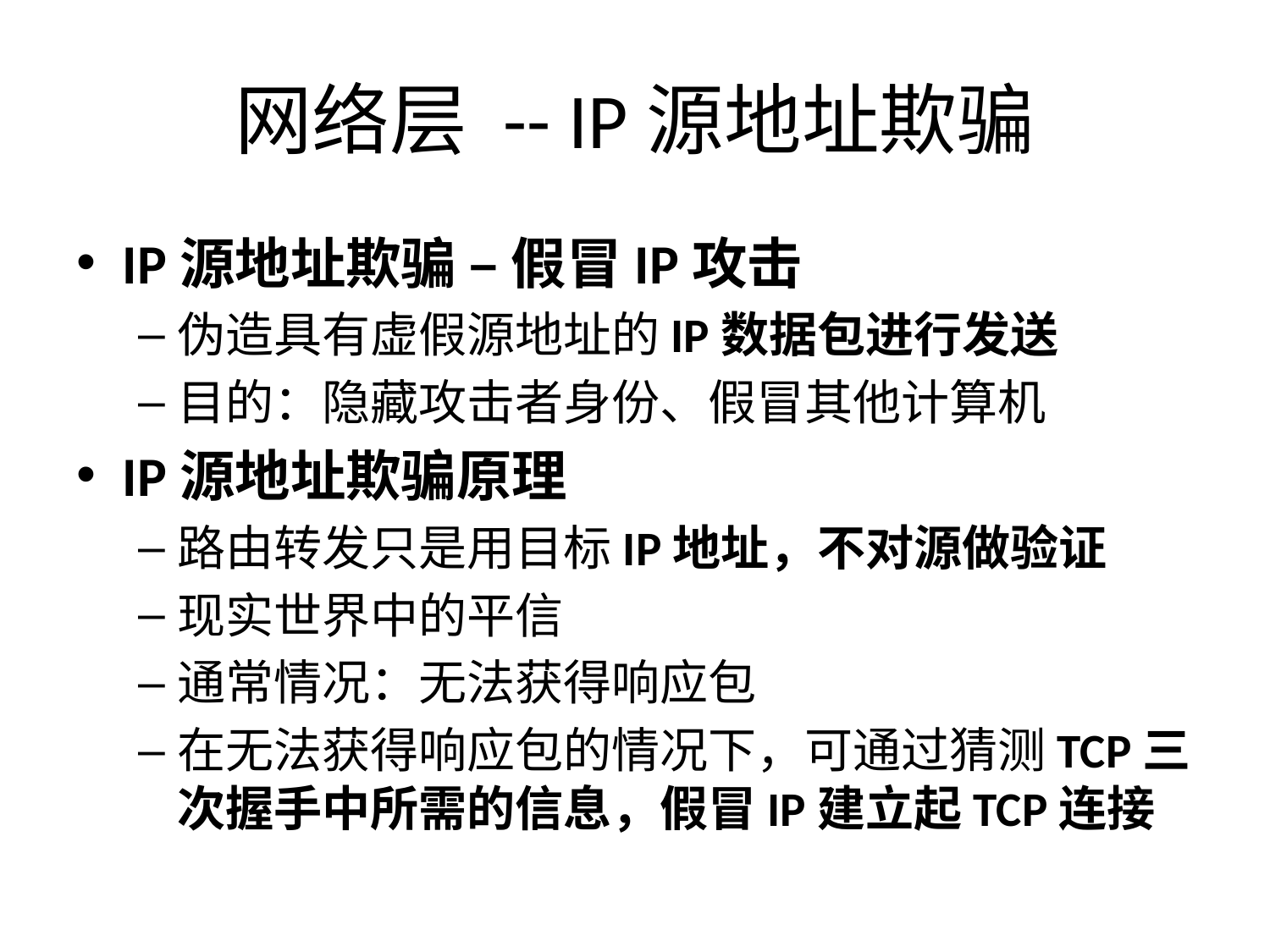

# 网络层 -- IP源地址欺骗
IP源地址欺骗 – 假冒IP攻击
伪造具有虚假源地址的IP数据包进行发送
目的：隐藏攻击者身份、假冒其他计算机
IP源地址欺骗原理
路由转发只是用目标IP地址，不对源做验证
现实世界中的平信
通常情况：无法获得响应包
在无法获得响应包的情况下，可通过猜测TCP三次握手中所需的信息，假冒IP建立起TCP连接